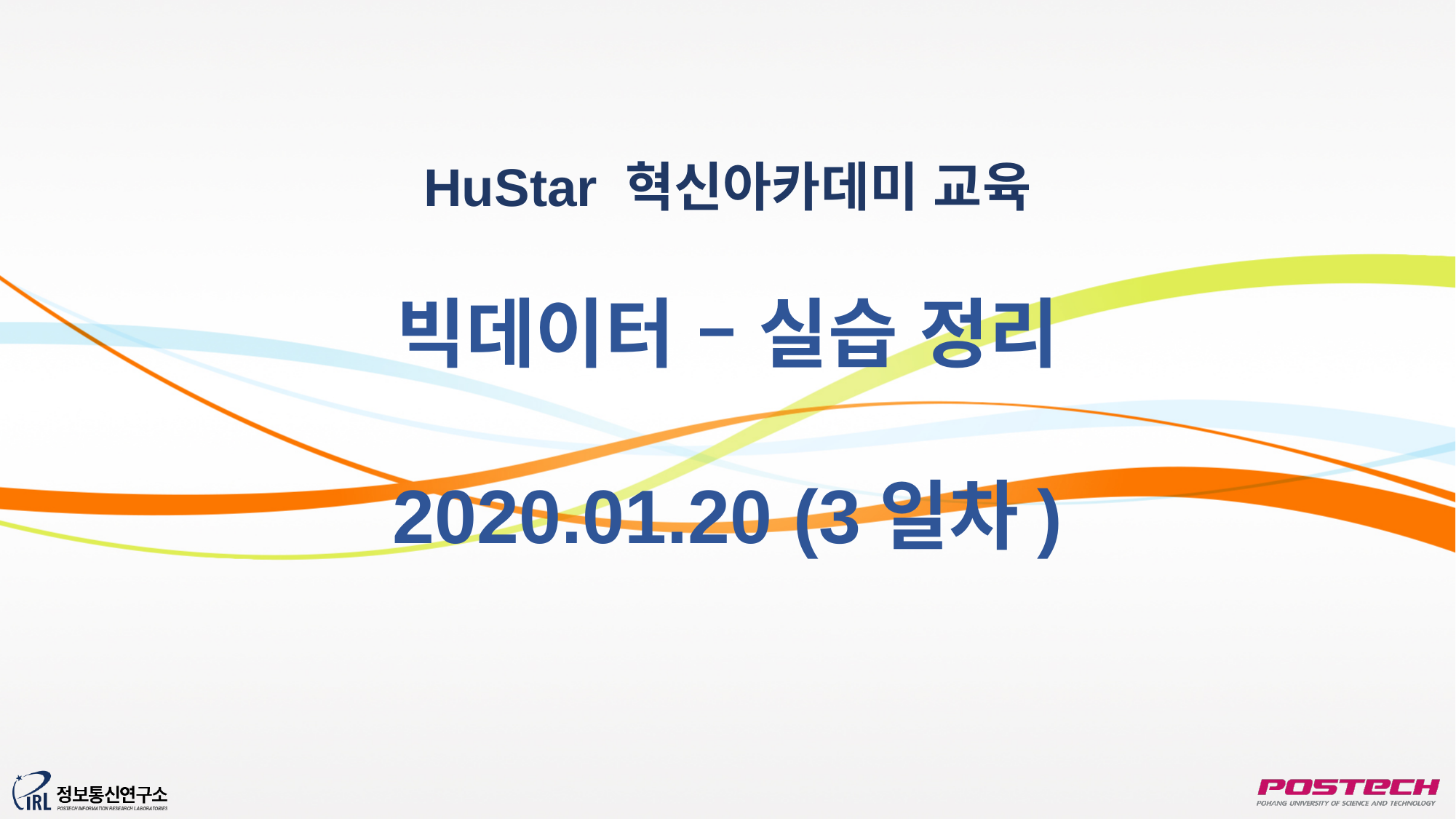

HuStar 혁신아카데미 교육
빅데이터 – 실습 정리

2020.01.20 (3일차)